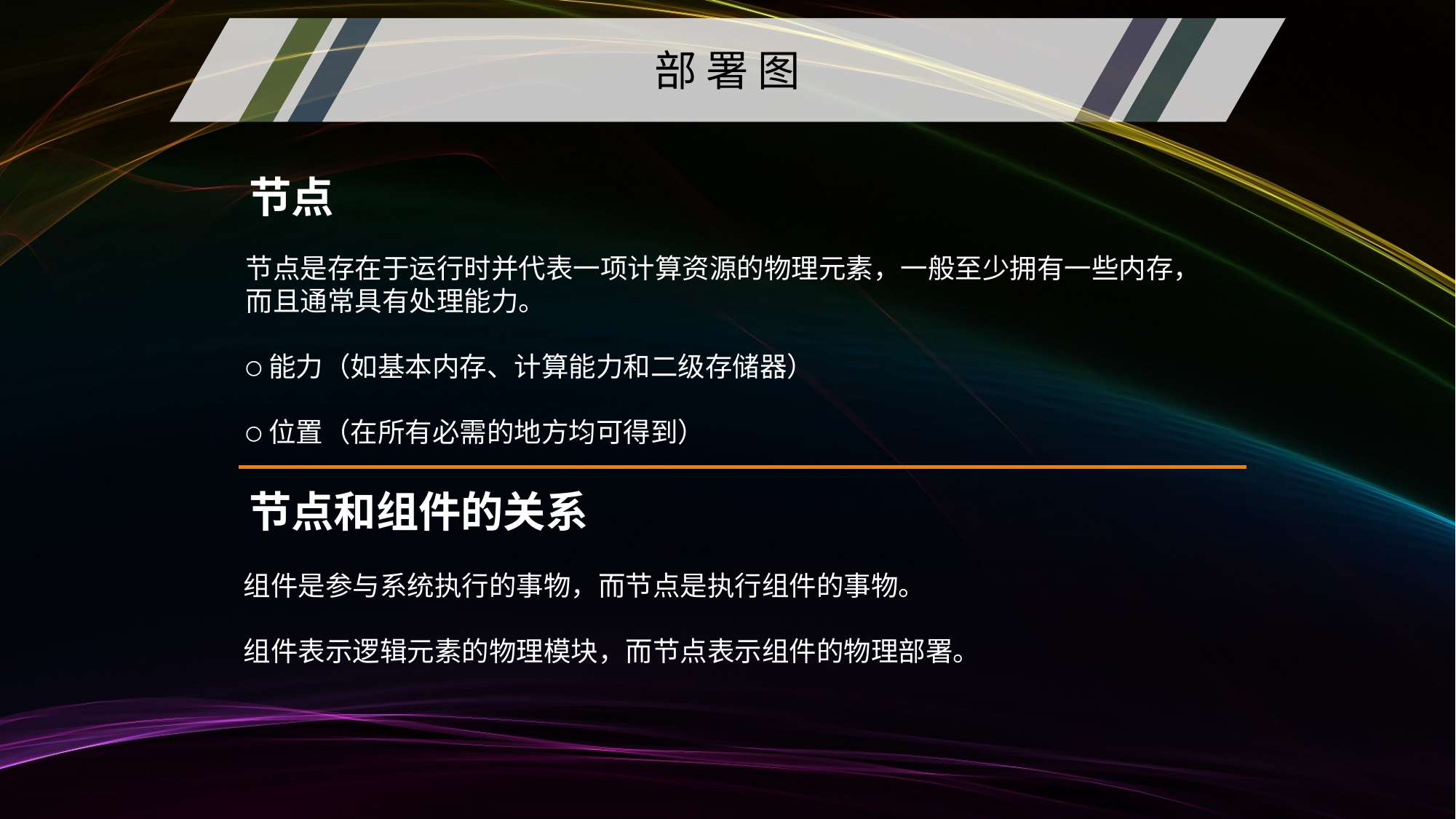

部 署 图
节点
节点是存在于运行时并代表一项计算资源的物理元素，一般至少拥有一些内存，而且通常具有处理能力。

⚪能力（如基本内存、计算能力和二级存储器）

⚪位置（在所有必需的地方均可得到）
节点和组件的关系
组件是参与系统执行的事物，而节点是执行组件的事物。

组件表示逻辑元素的物理模块，而节点表示组件的物理部署。

34